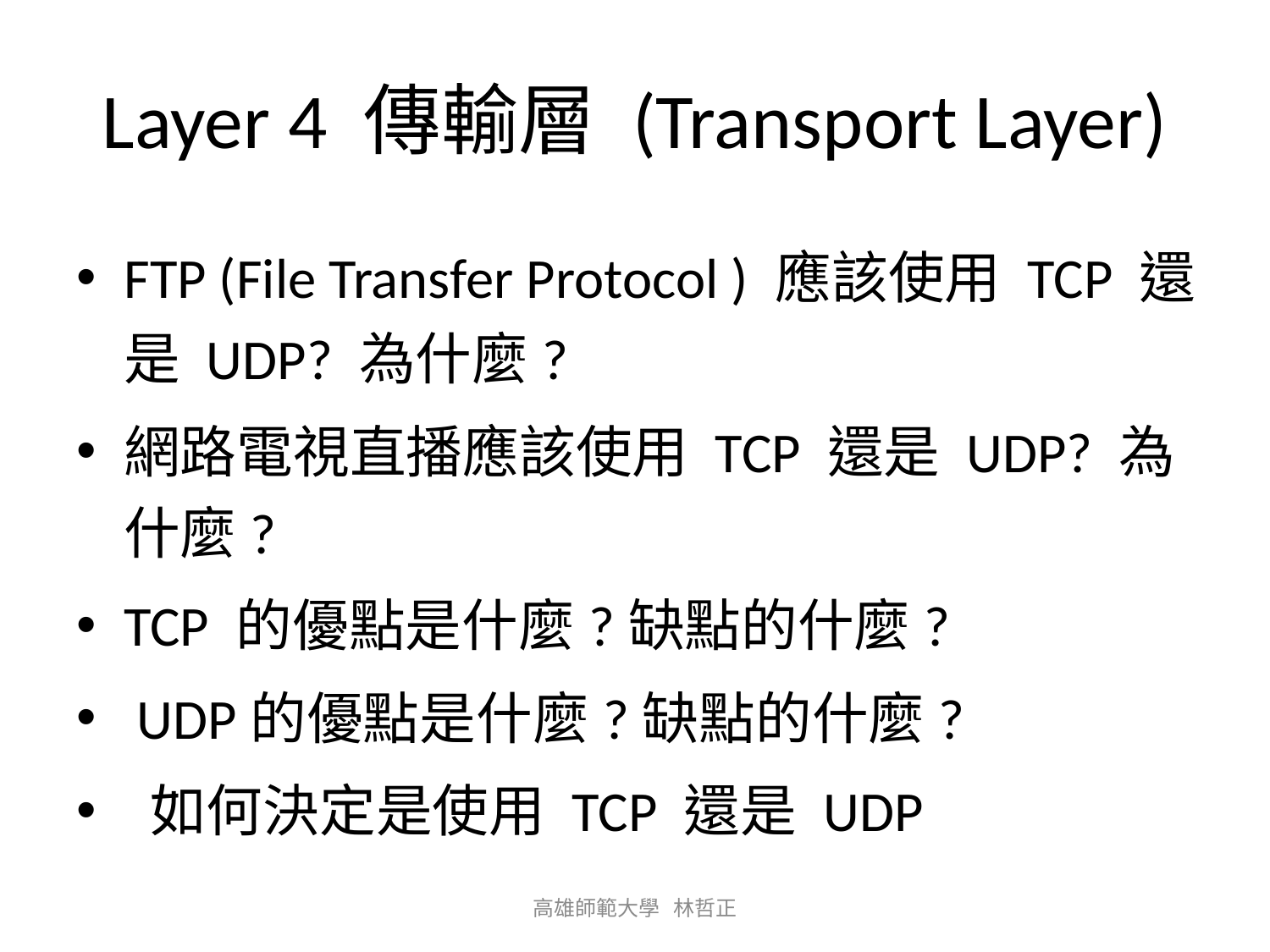

# Layer 4 傳輸層 (Transport Layer)
FTP (File Transfer Protocol ) 應該使用 TCP 還是 UDP? 為什麼?
網路電視直播應該使用 TCP 還是 UDP? 為什麼?
TCP 的優點是什麼?缺點的什麼?
 UDP的優點是什麼?缺點的什麼?
 如何決定是使用 TCP 還是 UDP
高雄師範大學  林哲正